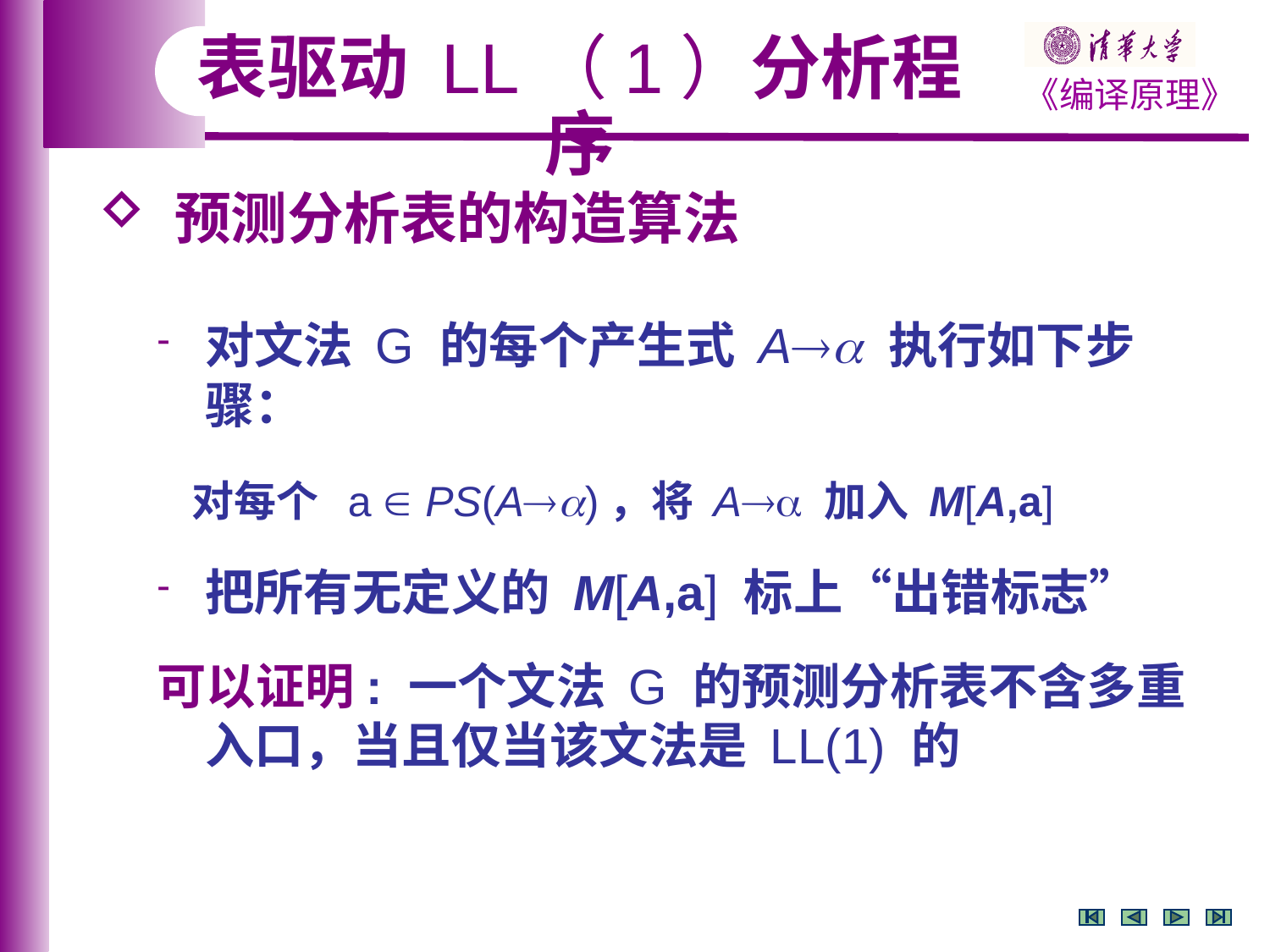

表驱动 LL（1）分析程序
 预测分析表的构造算法
对文法 G 的每个产生式 A→α 执行如下步骤：

  对每个  a ∈ PS(A→α)，将 A→α 加入 M[A,a]

把所有无定义的 M[A,a] 标上“出错标志”

可以证明: 一个文法 G 的预测分析表不含多重入口，当且仅当该文法是 LL(1) 的